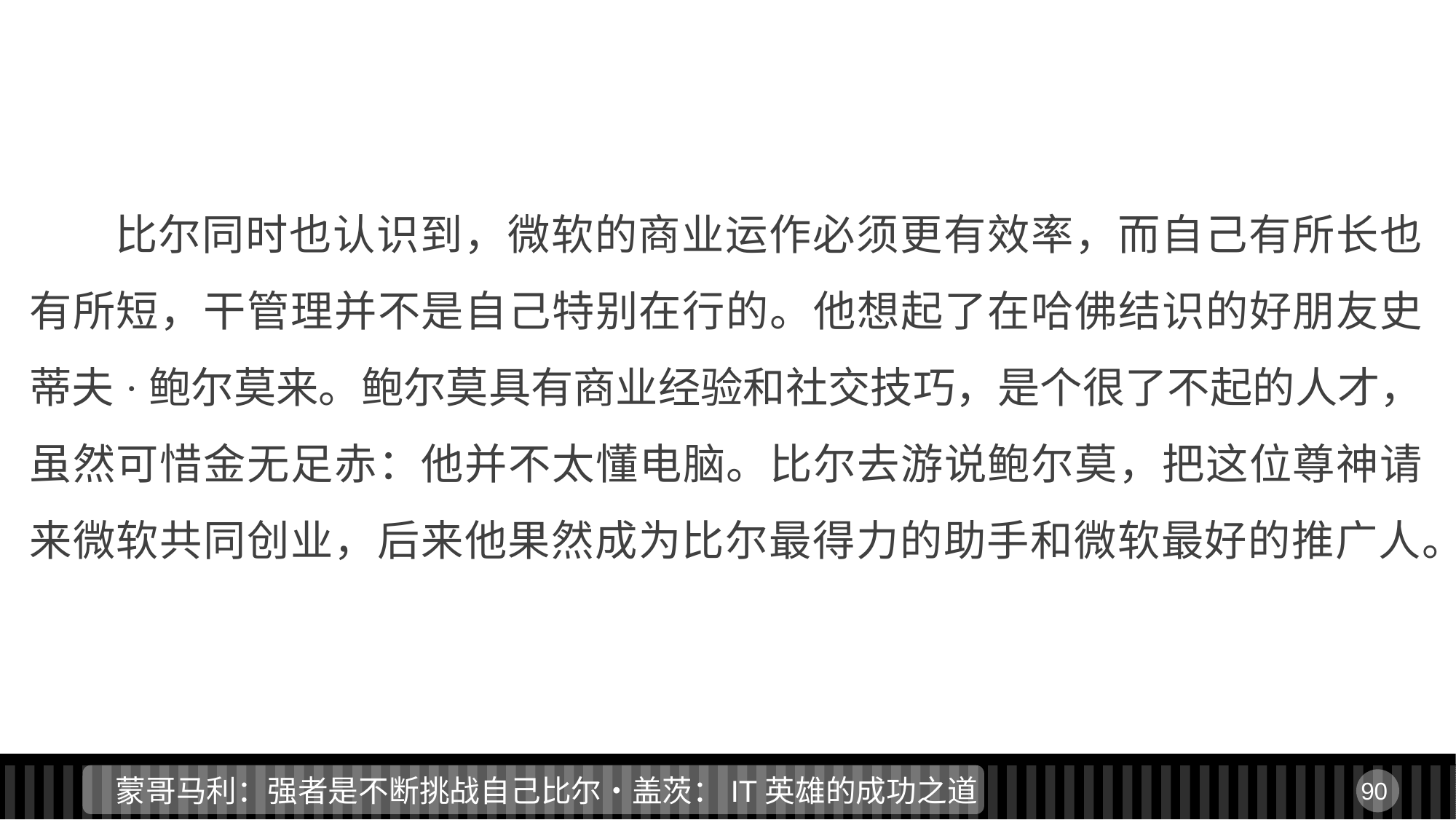

比尔同时也认识到，微软的商业运作必须更有效率，而自己有所长也有所短，干管理并不是自己特别在行的。他想起了在哈佛结识的好朋友史蒂夫·鲍尔莫来。鲍尔莫具有商业经验和社交技巧，是个很了不起的人才，虽然可惜金无足赤：他并不太懂电脑。比尔去游说鲍尔莫，把这位尊神请来微软共同创业，后来他果然成为比尔最得力的助手和微软最好的推广人。